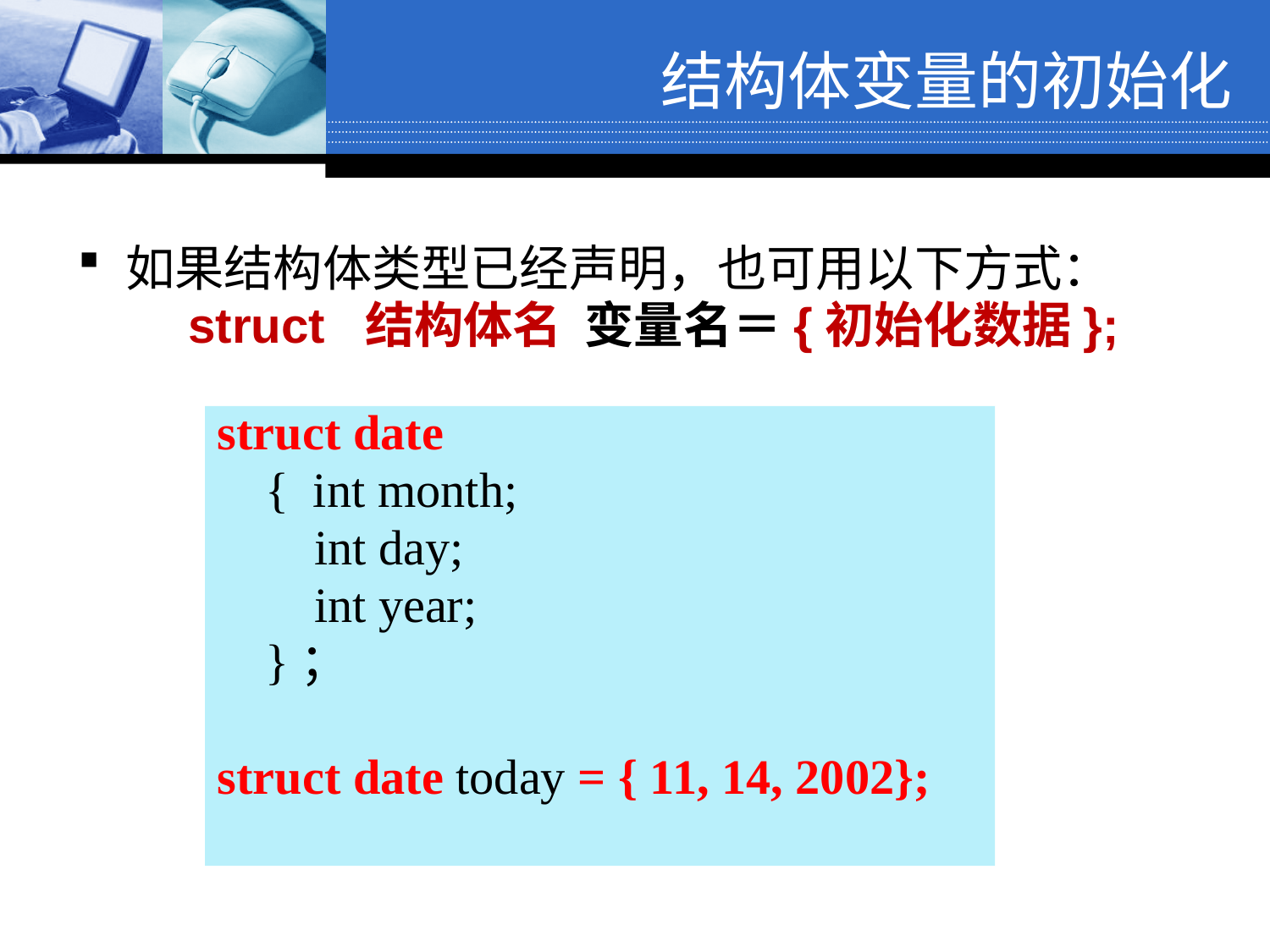

# 结构体变量的初始化
如果结构体类型已经声明，也可用以下方式：
　　struct  结构体名  变量名＝{初始化数据};

struct date
	{  int month;
	    int day;
	    int year;
	}；

struct date today = { 11, 14, 2002};